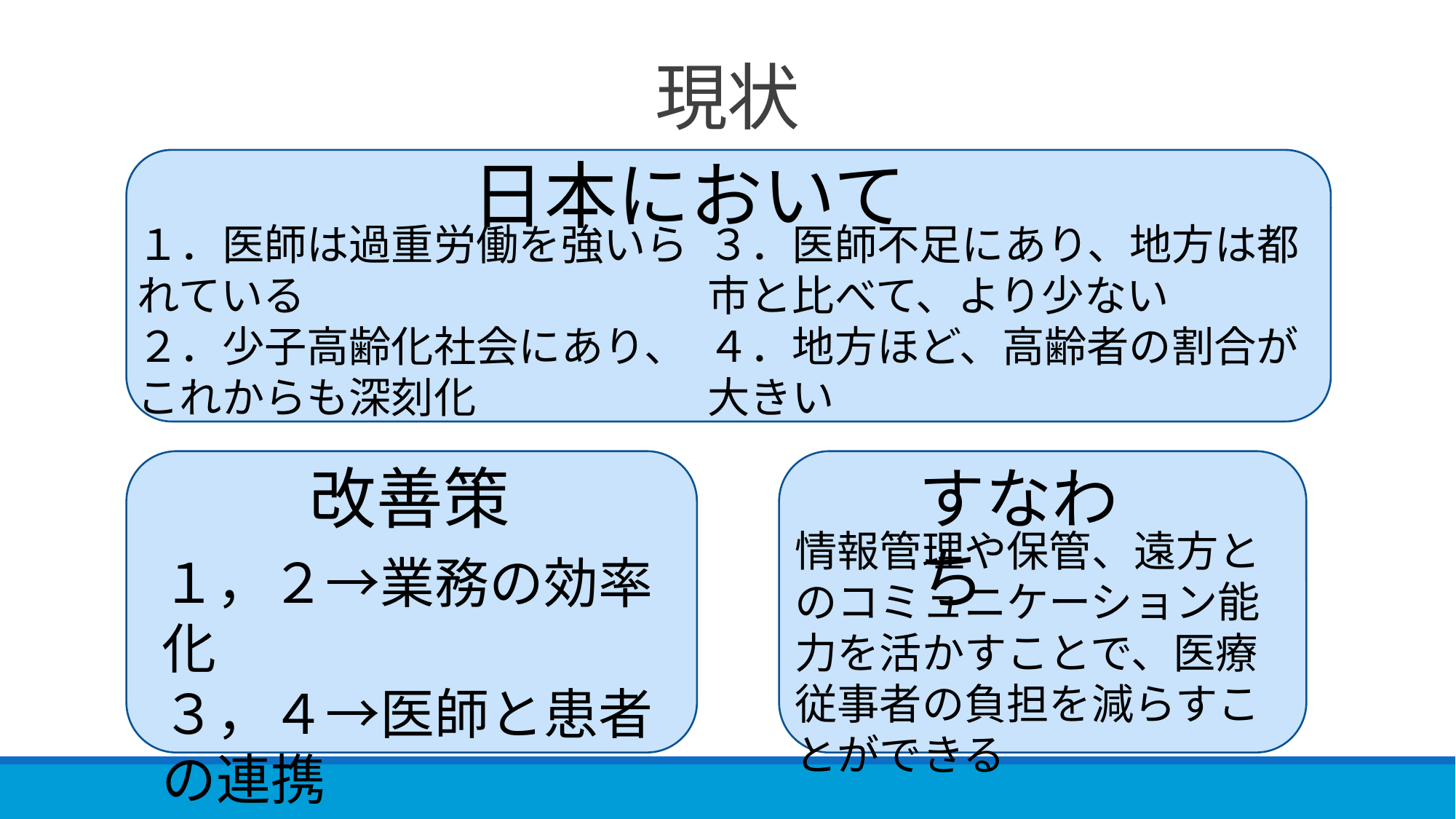

# 現状
日本において

１．医師は過重労働を強いられている
２．少子高齢化社会にあり、これからも深刻化

３．医師不足にあり、地方は都市と比べて、より少ない
４．地方ほど、高齢者の割合が大きい

改善策

すなわち

情報管理や保管、遠方とのコミュニケーション能力を活かすことで、医療従事者の負担を減らすことができる
１，２→業務の効率化
３，４→医師と患者の連携